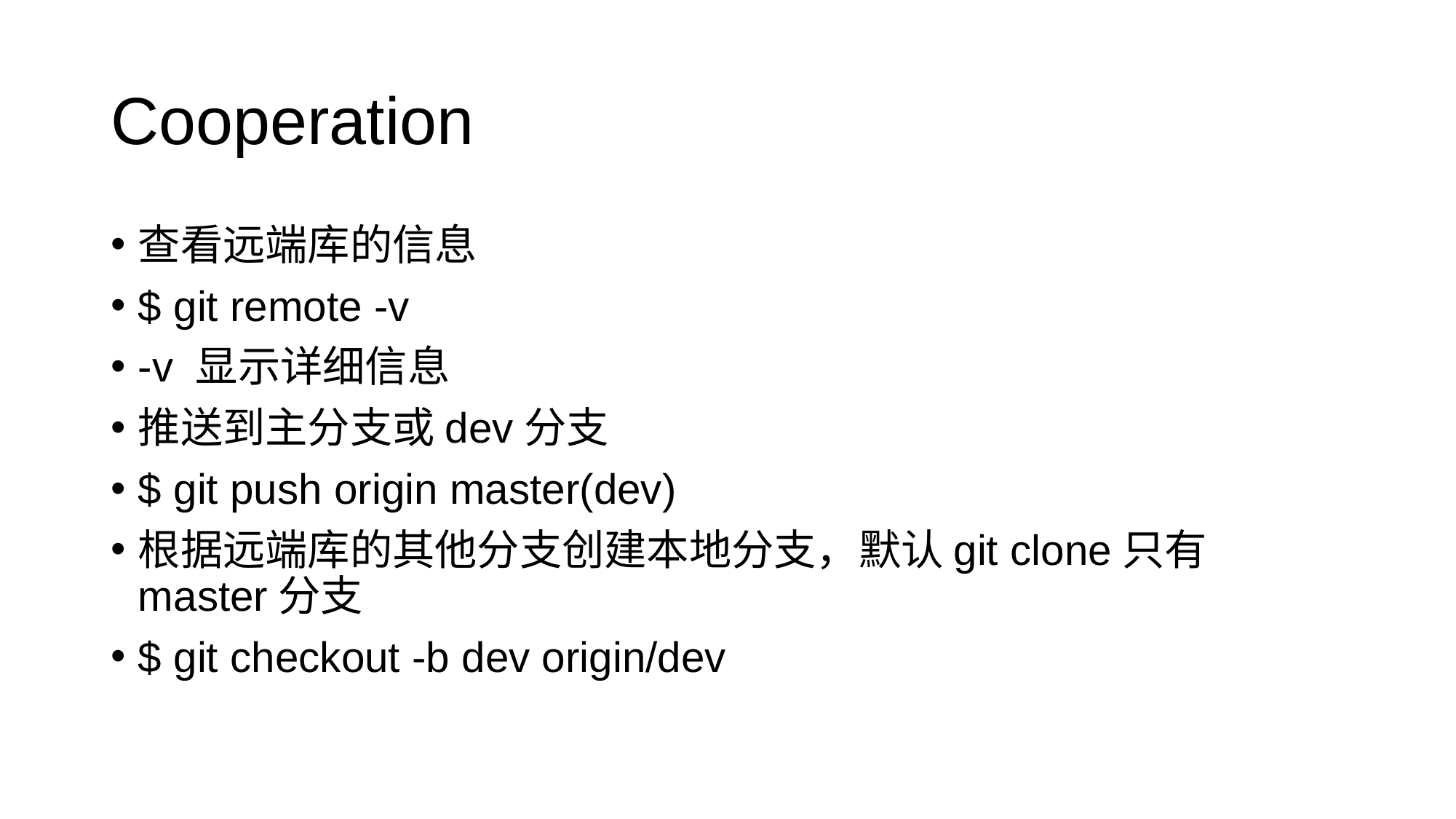

# Cooperation
查看远端库的信息
$ git remote -v
-v 显示详细信息
推送到主分支或dev分支
$ git push origin master(dev)
根据远端库的其他分支创建本地分支，默认git clone只有master分支
$ git checkout -b dev origin/dev